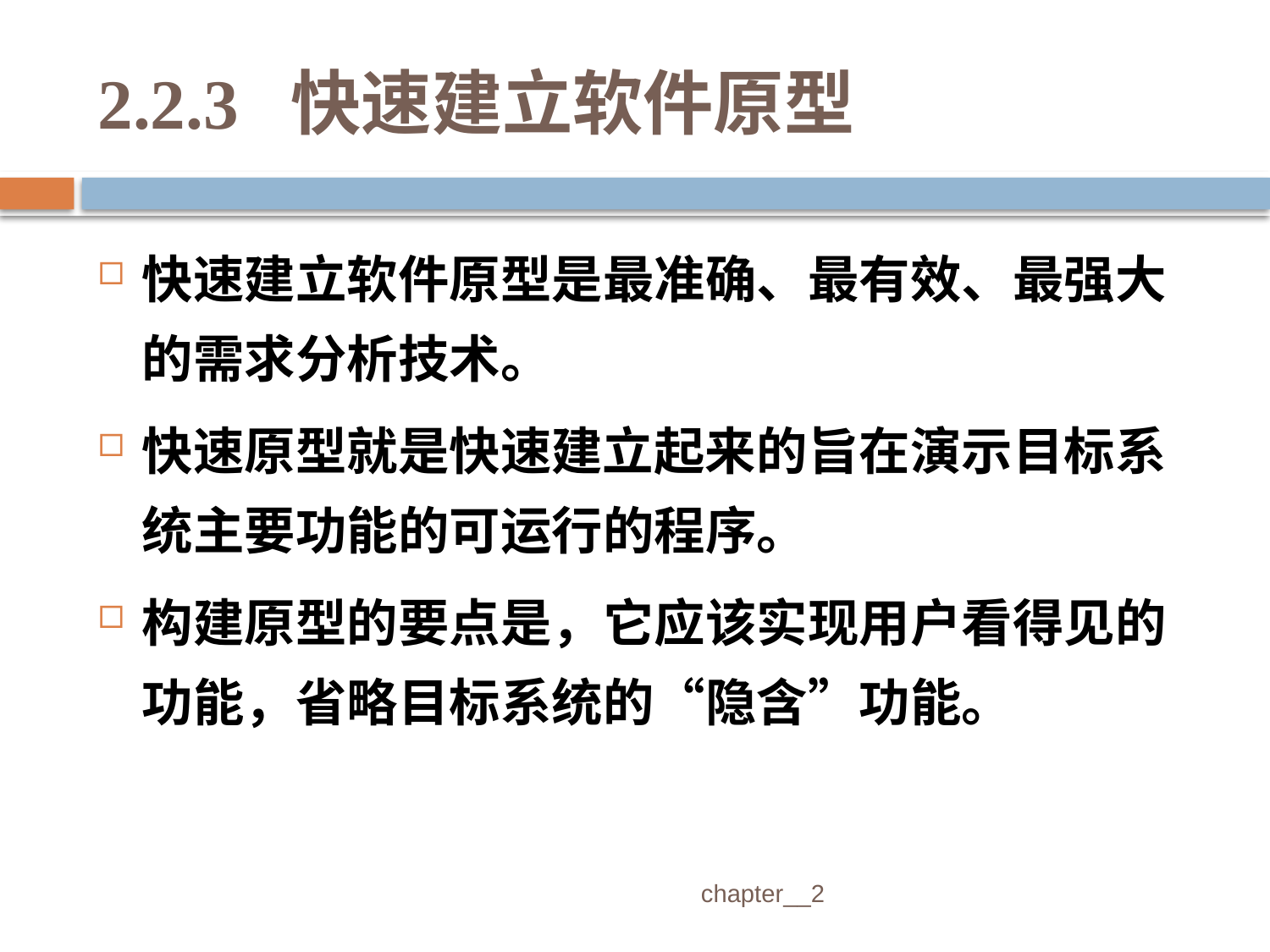

# 2.2.3  快速建立软件原型
15
快速建立软件原型是最准确、最有效、最强大的需求分析技术。
快速原型就是快速建立起来的旨在演示目标系统主要功能的可运行的程序。
构建原型的要点是，它应该实现用户看得见的功能，省略目标系统的“隐含”功能。

 chapter__2